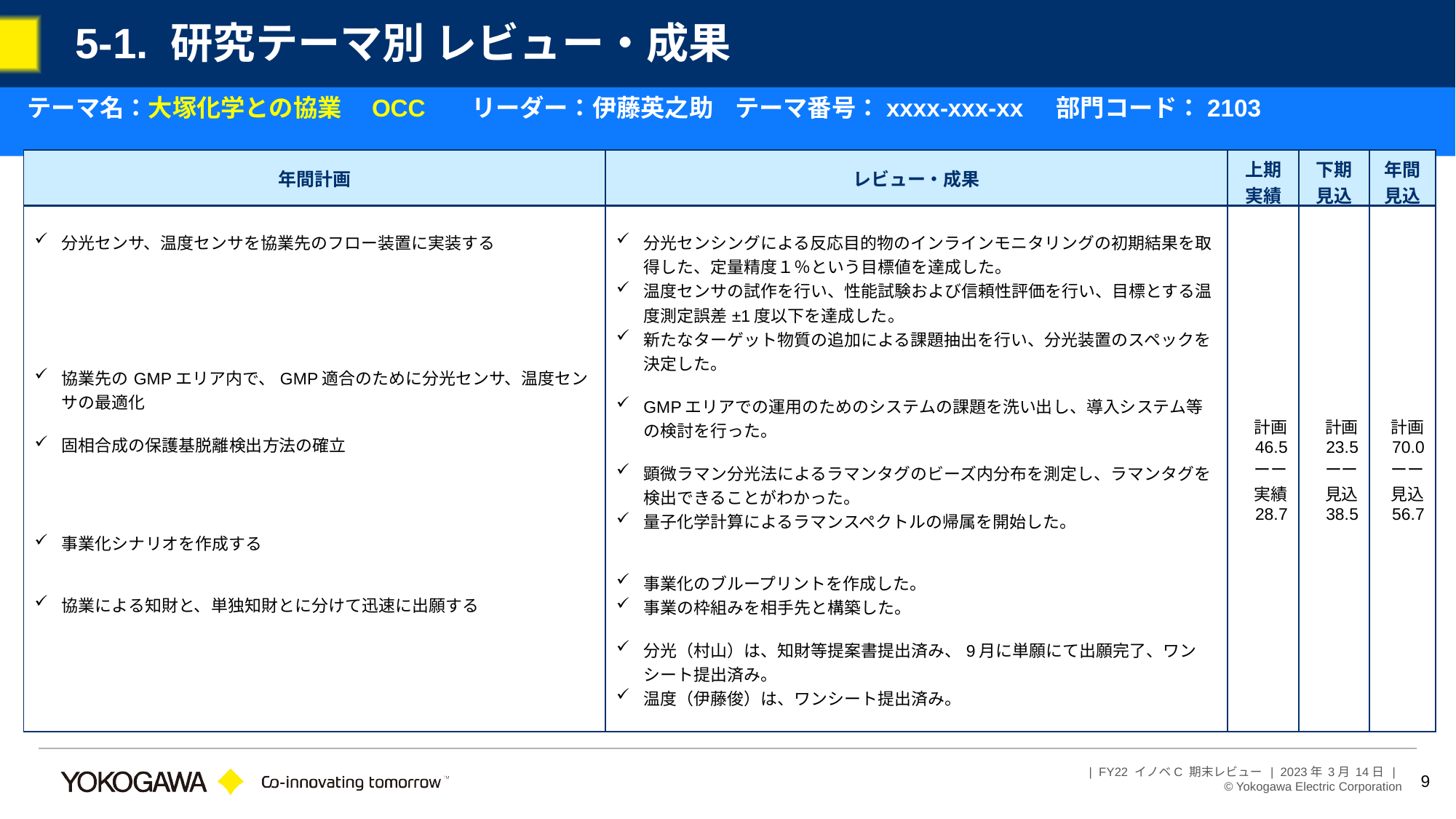

# 5-1. 研究テーマ別 レビュー・成果
  テーマ名：大塚化学との協業　OCC      リーダー：伊藤英之助    テーマ番号：xxxx-xxx-xx    部門コード：2103
| 年間計画 | レビュー・成果 | 上期 実績 | 下期 見込 | 年間 見込 |
| --- | --- | --- | --- | --- |
| 分光センサ、温度センサを協業先のフロー装置に実装する 協業先のGMPエリア内で、GMP適合のために分光センサ、温度センサの最適化 固相合成の保護基脱離検出方法の確立 事業化シナリオを作成する 協業による知財と、単独知財とに分けて迅速に出願する | 分光センシングによる反応目的物のインラインモニタリングの初期結果を取得した、定量精度１％という目標値を達成した。 温度センサの試作を行い、性能試験および信頼性評価を行い、目標とする温度測定誤差±1度以下を達成した。 新たなターゲット物質の追加による課題抽出を行い、分光装置のスペックを決定した。 GMPエリアでの運用のためのシステムの課題を洗い出し、導入システム等の検討を行った。 顕微ラマン分光法によるラマンタグのビーズ内分布を測定し、ラマンタグを検出できることがわかった。 量子化学計算によるラマンスペクトルの帰属を開始した。 事業化のブループリントを作成した。 事業の枠組みを相手先と構築した。 分光（村山）は、知財等提案書提出済み、9月に単願にて出願完了、ワンシート提出済み。 温度（伊藤俊）は、ワンシート提出済み。 | 計画 46.5 ーー 実績 28.7 | 計画 23.5 ーー 見込 38.5 | 計画 70.0 ーー 見込 56.7 |
9